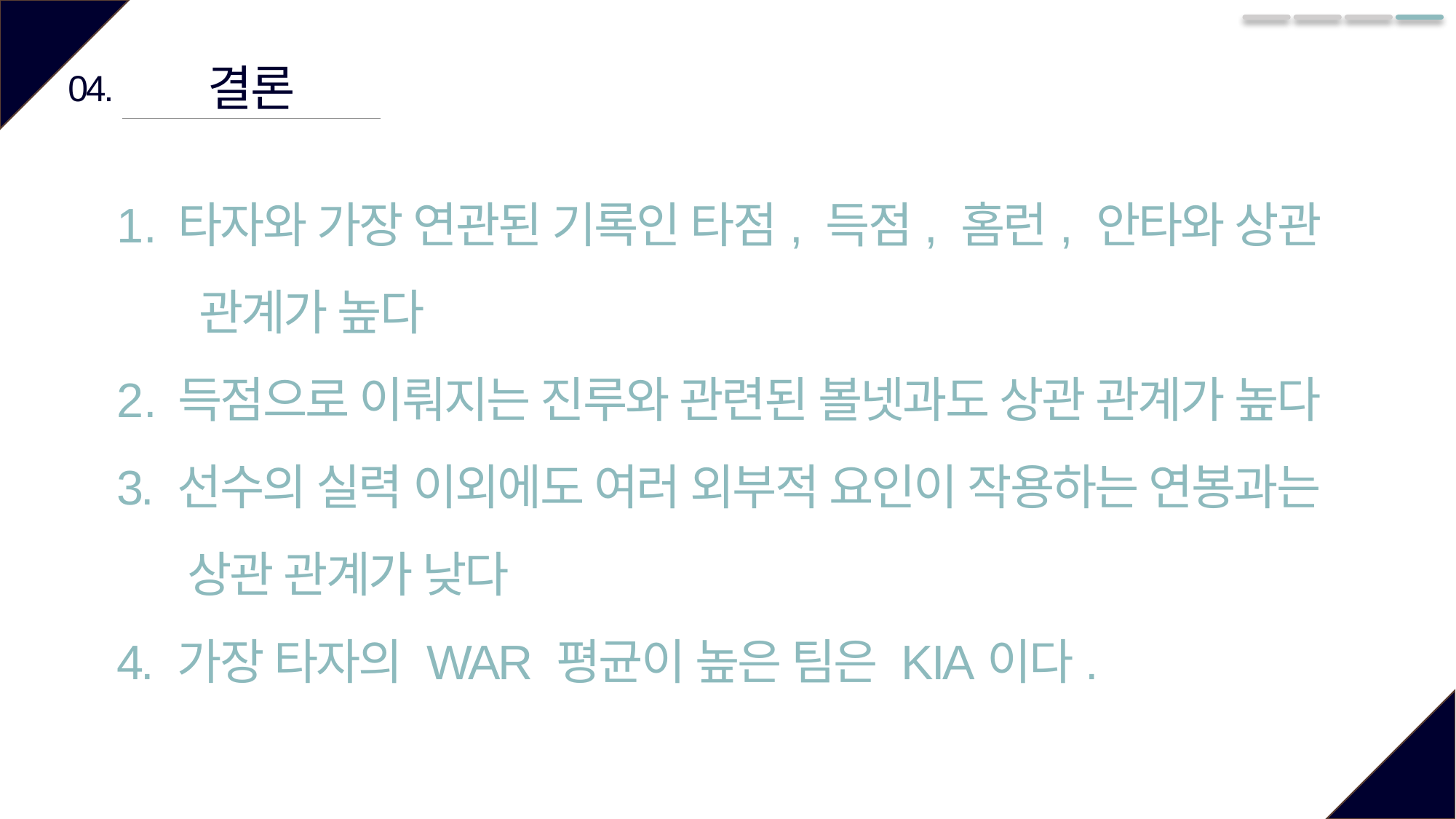

결론
04.
타자와 가장 연관된 기록인 타점, 득점, 홈런, 안타와 상관
      관계가 높다
득점으로 이뤄지는 진루와 관련된 볼넷과도 상관 관계가 높다
3. 선수의 실력 이외에도 여러 외부적 요인이 작용하는 연봉과는
     상관 관계가 낮다
4. 가장 타자의 WAR 평균이 높은 팀은 KIA이다.